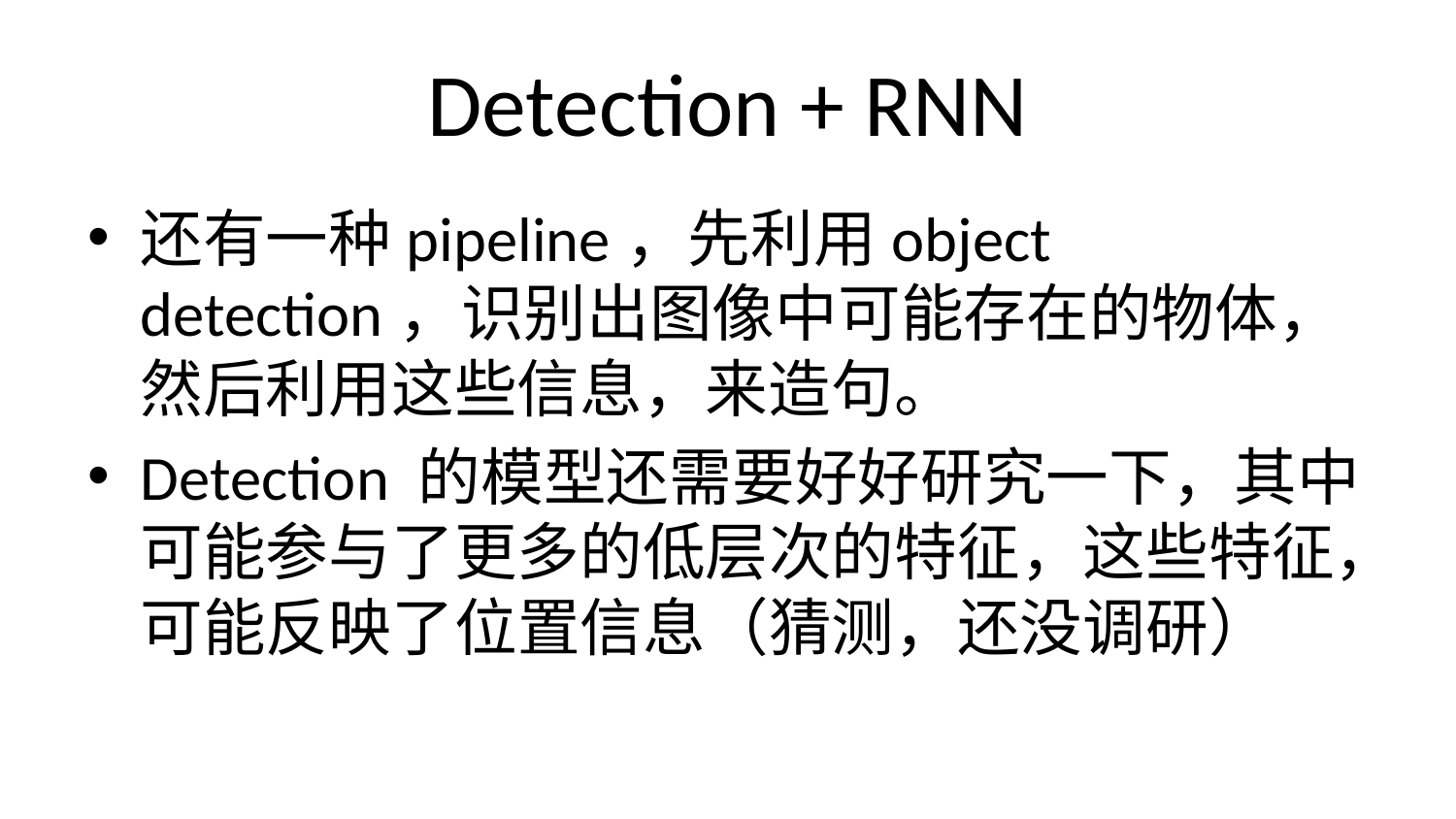

# Detection + RNN
还有一种pipeline，先利用object detection，识别出图像中可能存在的物体，然后利用这些信息，来造句。
Detection 的模型还需要好好研究一下，其中可能参与了更多的低层次的特征，这些特征，可能反映了位置信息（猜测，还没调研）